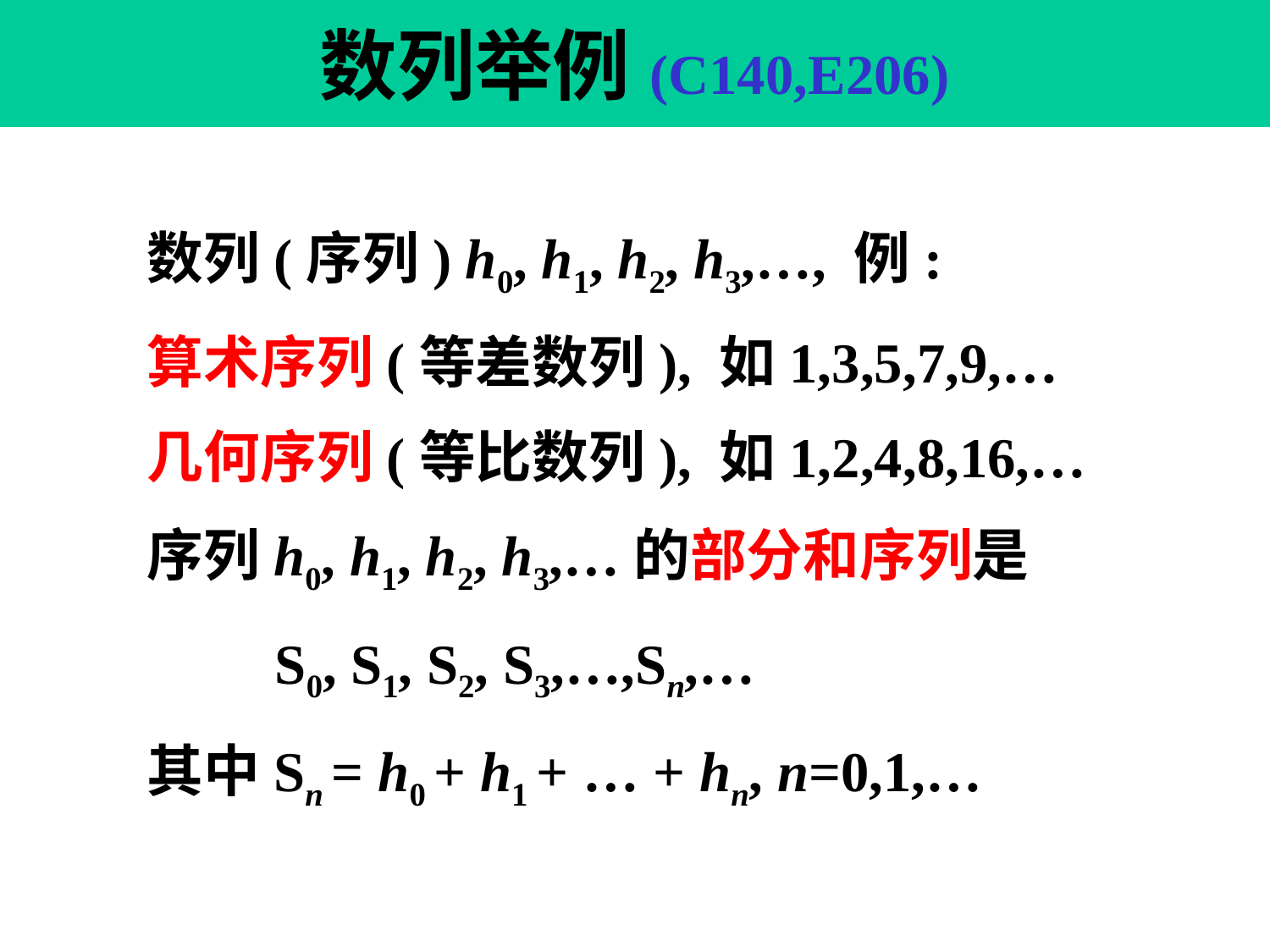

# 数列举例(C140,E206)
数列(序列) h0, h1, h2, h3,…, 例:
算术序列(等差数列), 如1,3,5,7,9,…
几何序列(等比数列), 如1,2,4,8,16,…
序列h0, h1, h2, h3,…的部分和序列是
         S0, S1, S2, S3,…,Sn,…
其中Sn = h0 + h1 + … + hn, n=0,1,…